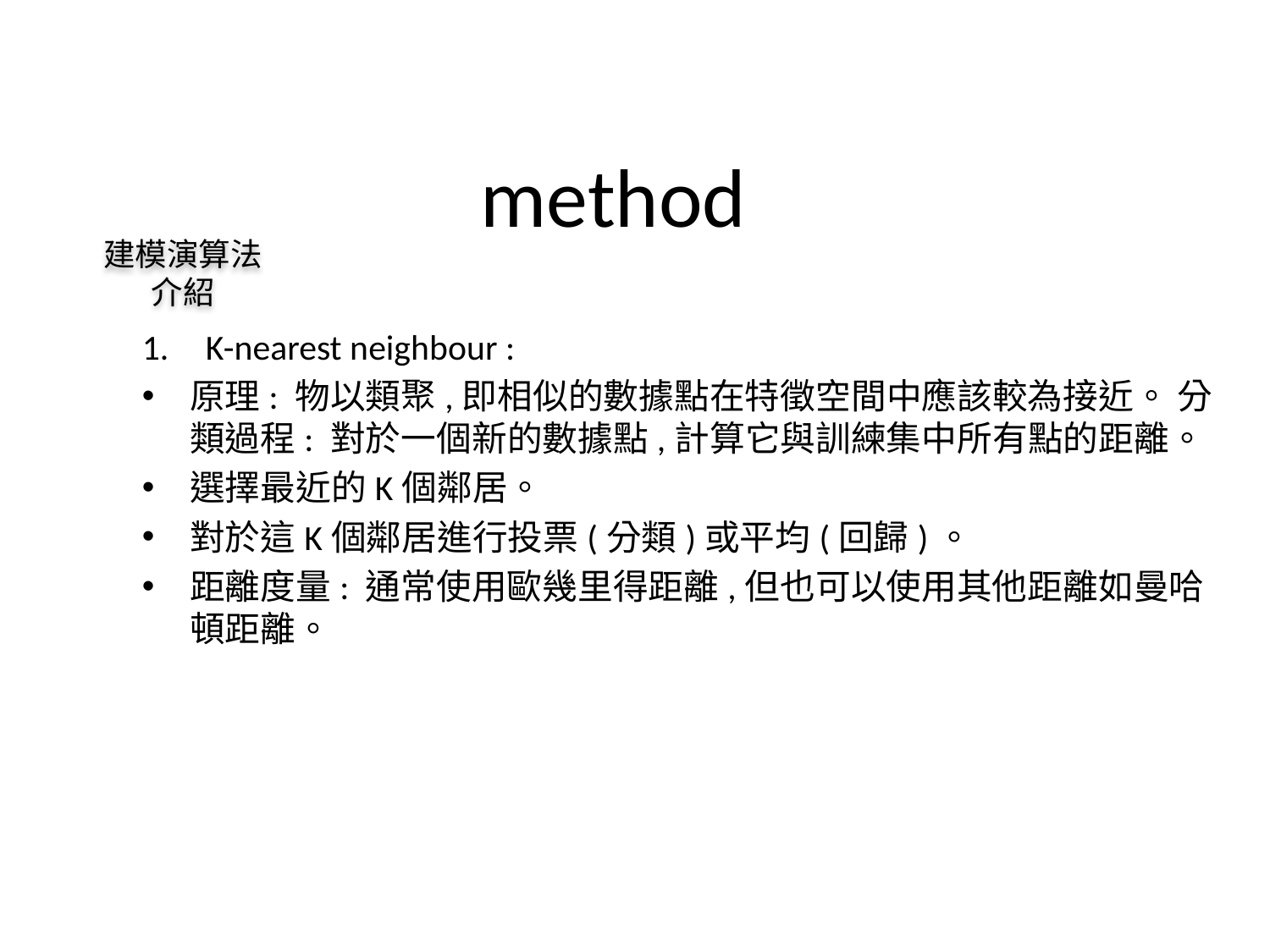

# method
建模演算法
介紹
K-nearest neighbour :
原理: 物以類聚,即相似的數據點在特徵空間中應該較為接近。 分類過程: 對於一個新的數據點,計算它與訓練集中所有點的距離。
選擇最近的K個鄰居。
對於這K個鄰居進行投票(分類)或平均(回歸)。
距離度量: 通常使用歐幾里得距離,但也可以使用其他距離如曼哈頓距離。